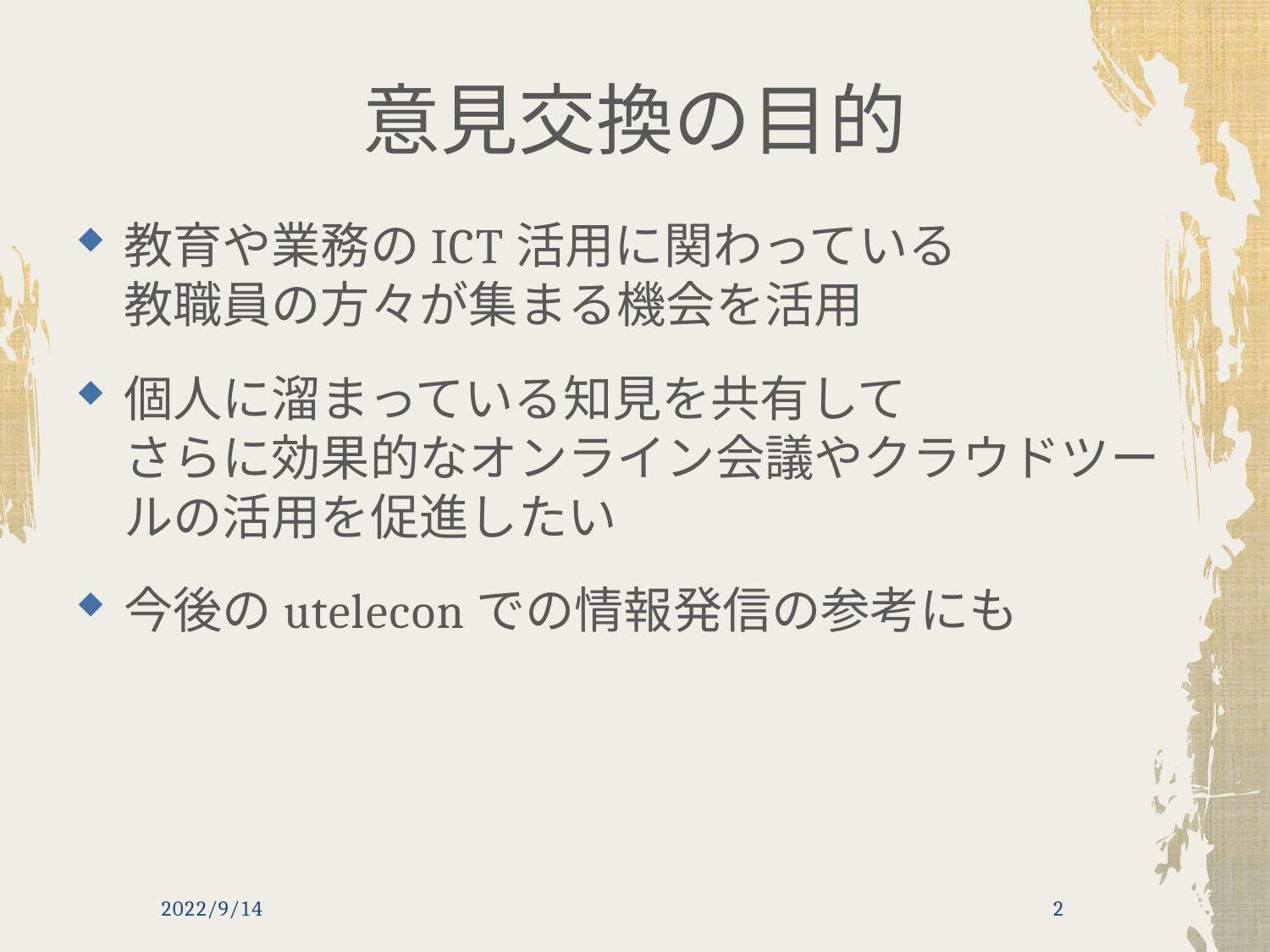

# 意見交換の目的
教育や業務のICT活用に関わっている
教職員の方々が集まる機会を活用
個人に溜まっている知見を共有して
さらに効果的なオンライン会議やクラウドツールの活用を促進したい
今後のuteleconでの情報発信の参考にも

2022/9/14
2